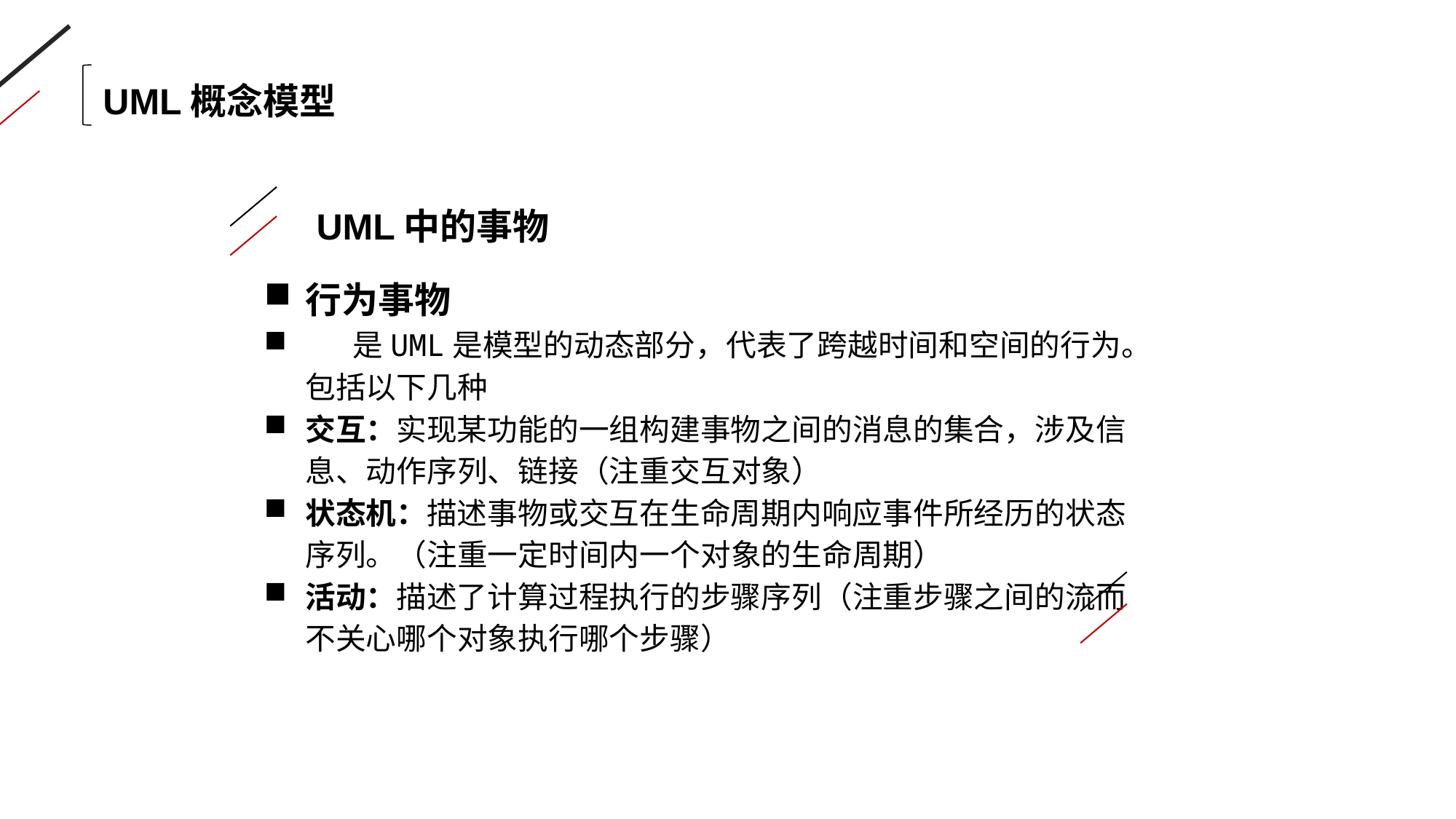

UML概念模型
UML中的事物

行为事物
      是UML是模型的动态部分，代表了跨越时间和空间的行为。包括以下几种
交互：实现某功能的一组构建事物之间的消息的集合，涉及信息、动作序列、链接（注重交互对象）
状态机：描述事物或交互在生命周期内响应事件所经历的状态序列。（注重一定时间内一个对象的生命周期）
活动：描述了计算过程执行的步骤序列（注重步骤之间的流而不关心哪个对象执行哪个步骤）